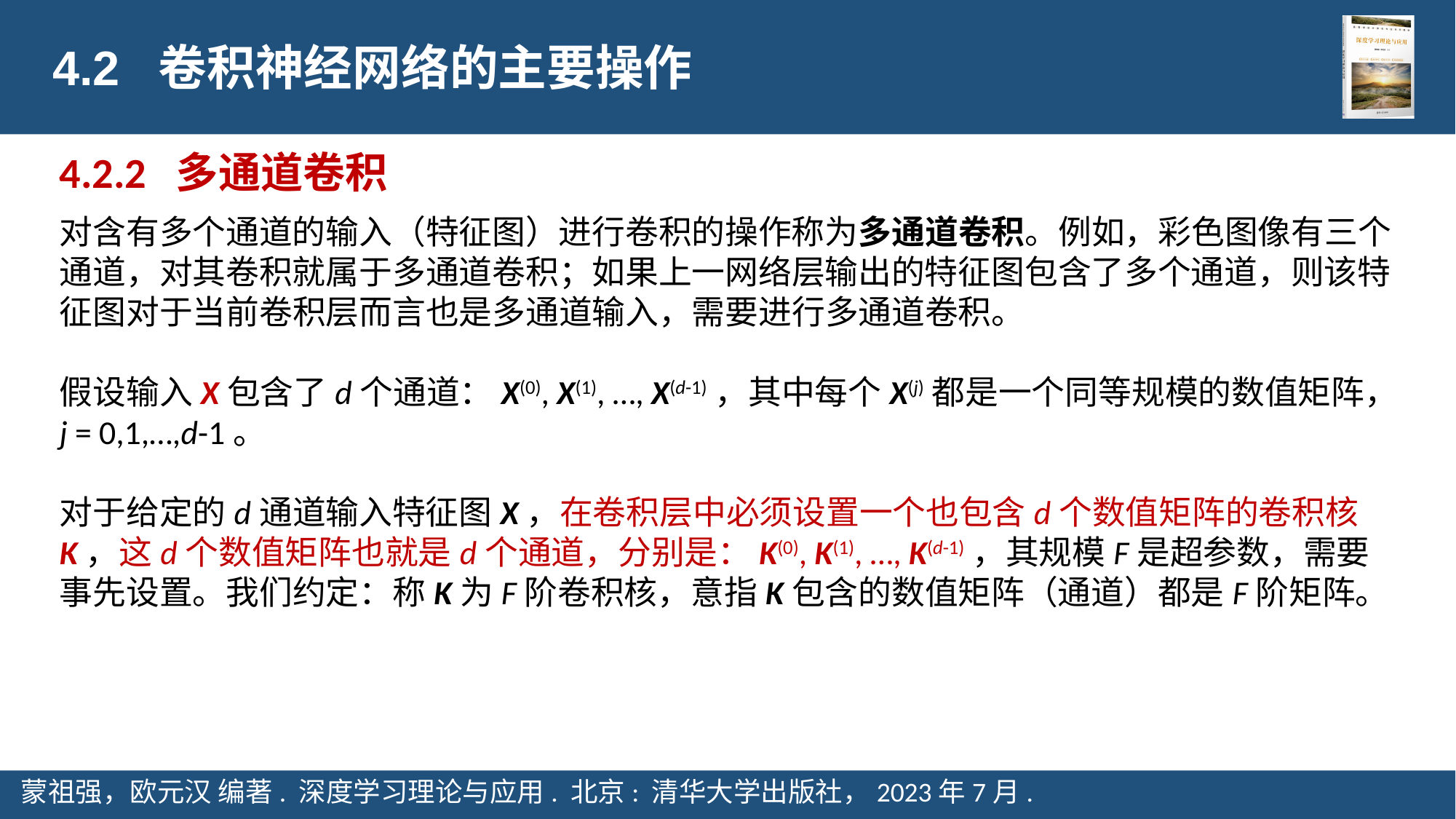

4.2  卷积神经网络的主要操作
4.2.2  多通道卷积
对含有多个通道的输入（特征图）进行卷积的操作称为多通道卷积。例如，彩色图像有三个通道，对其卷积就属于多通道卷积；如果上一网络层输出的特征图包含了多个通道，则该特征图对于当前卷积层而言也是多通道输入，需要进行多通道卷积。

假设输入X包含了d个通道：X(0), X(1), …, X(d-1)，其中每个X(j)都是一个同等规模的数值矩阵，j = 0,1,…,d-1。

对于给定的d通道输入特征图X，在卷积层中必须设置一个也包含d个数值矩阵的卷积核K，这d个数值矩阵也就是d个通道，分别是：K(0), K(1), …, K(d-1)，其规模F是超参数，需要事先设置。我们约定：称K为F阶卷积核，意指K包含的数值矩阵（通道）都是F阶矩阵。